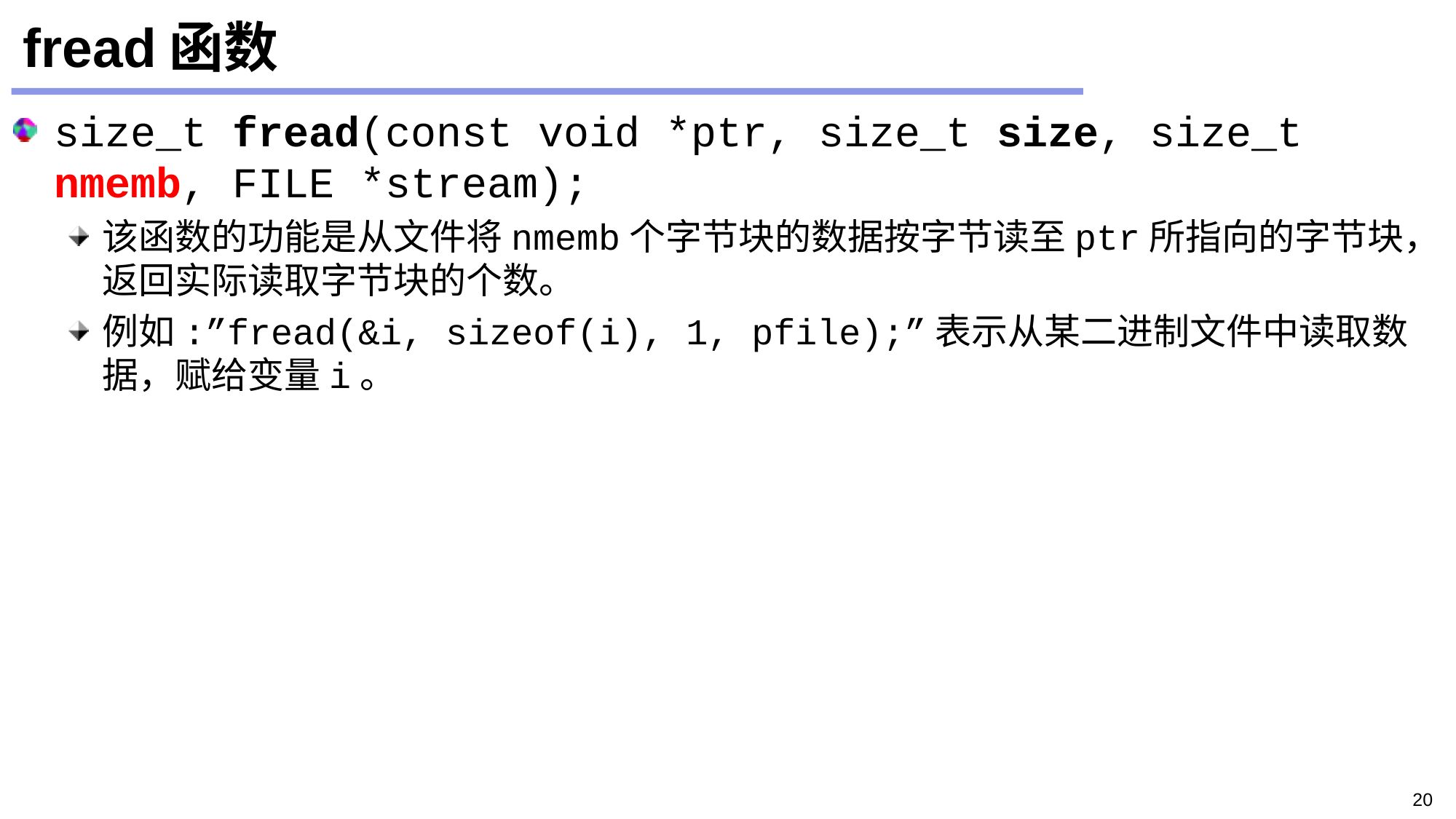

# fread函数
size_t fread(const void *ptr, size_t size, size_t nmemb, FILE *stream);
该函数的功能是从文件将nmemb个字节块的数据按字节读至ptr所指向的字节块，返回实际读取字节块的个数。
例如:”fread(&i, sizeof(i), 1, pfile);”表示从某二进制文件中读取数据，赋给变量i。

20